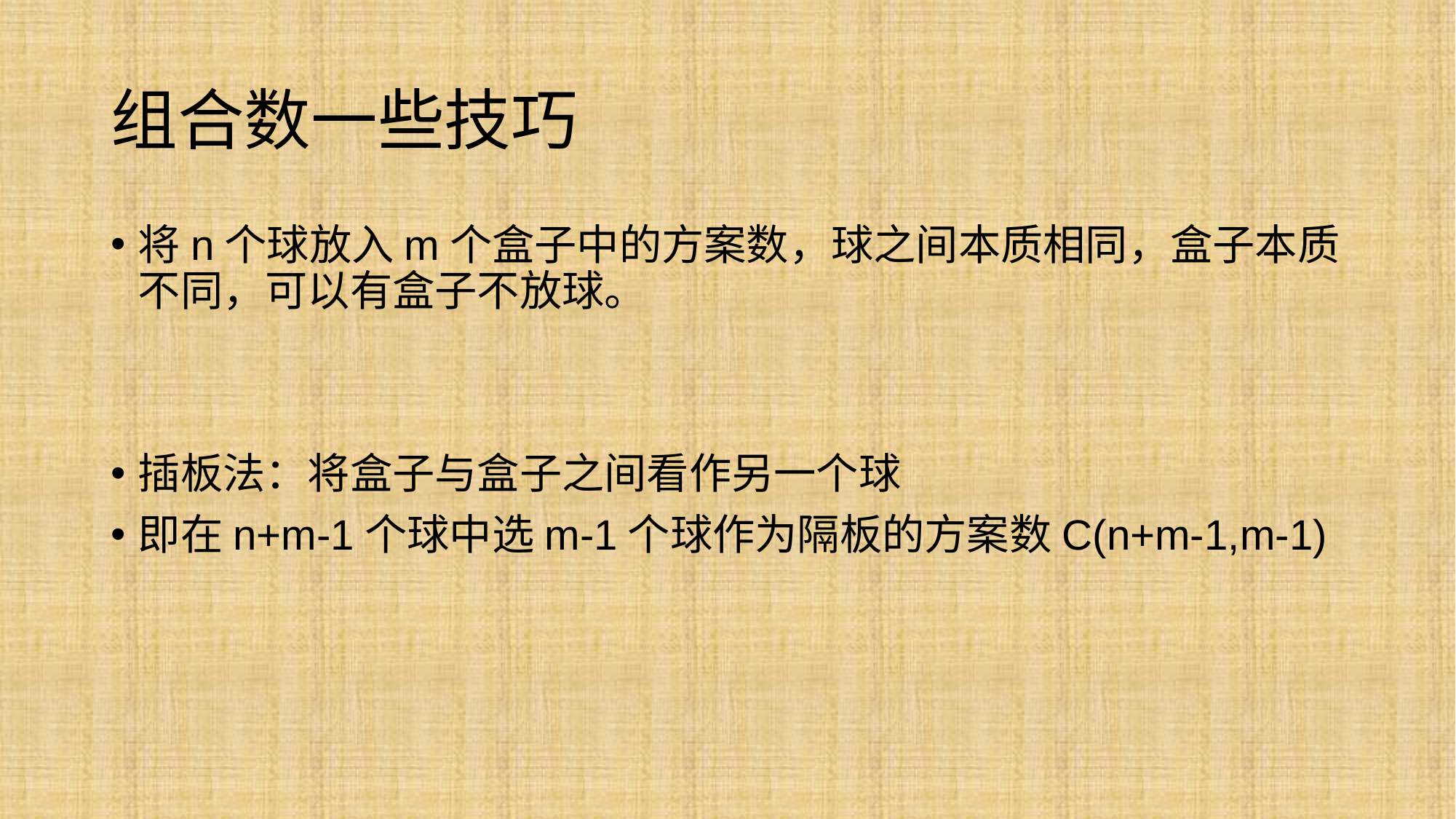

# 组合数一些技巧
将n个球放入m个盒子中的方案数，球之间本质相同，盒子本质不同，可以有盒子不放球。

插板法：将盒子与盒子之间看作另一个球
即在n+m-1个球中选m-1个球作为隔板的方案数C(n+m-1,m-1)